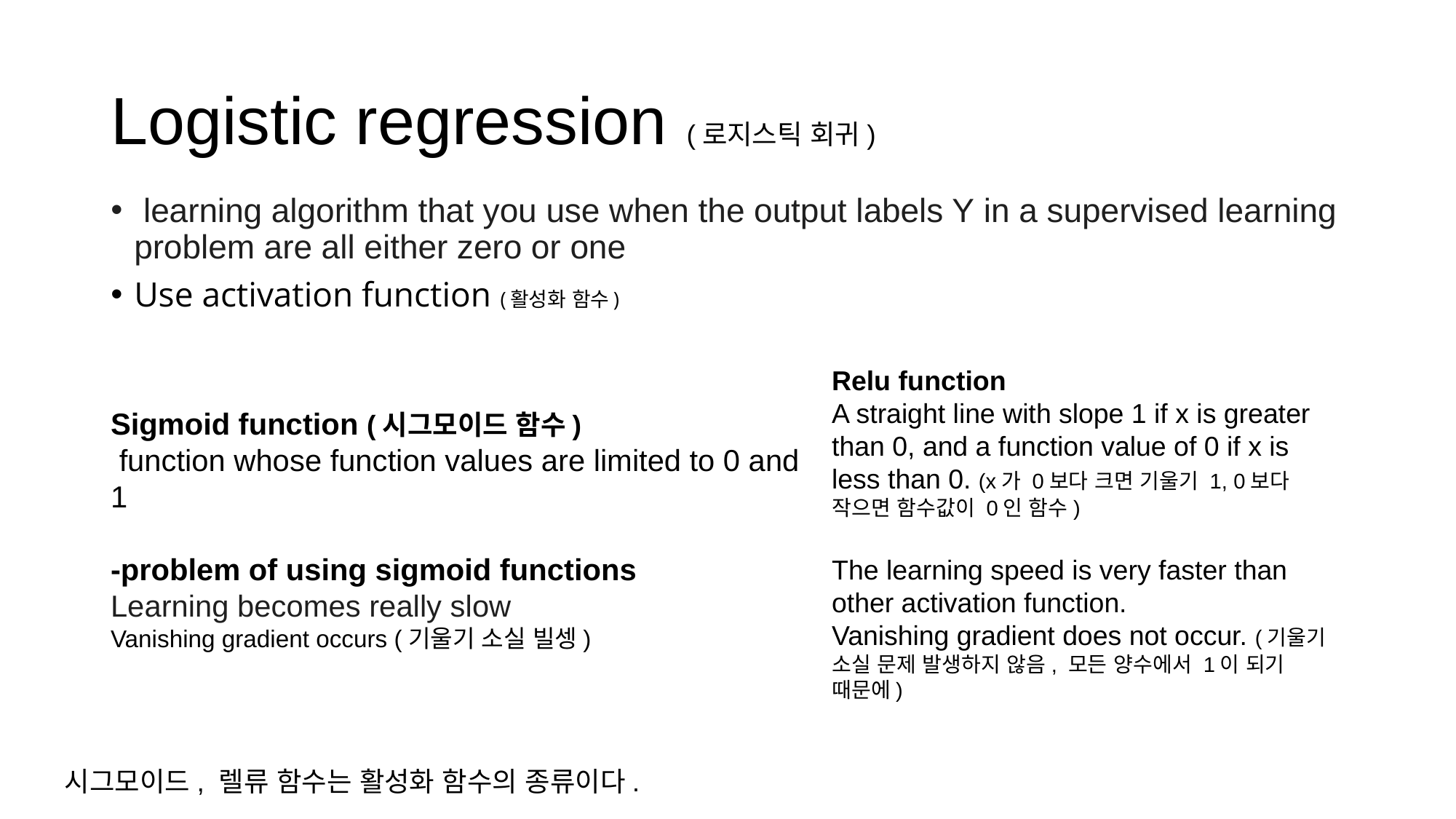

# Logistic regression (로지스틱 회귀)
 learning algorithm that you use when the output labels Y in a supervised learning problem are all either zero or one
Use activation function (활성화 함수)

Relu function
A straight line with slope 1 if x is greater than 0, and a function value of 0 if x is less than 0. (x가 0보다 크면 기울기 1, 0보다 작으면 함수값이 0인 함수)

The learning speed is very faster than other activation function.
Vanishing gradient does not occur. (기울기 소실 문제 발생하지 않음, 모든 양수에서 1이 되기 때문에)

Sigmoid function (시그모이드 함수)
 function whose function values are limited to 0 and 1

-problem of using sigmoid functions
Learning becomes really slow
Vanishing gradient occurs (기울기 소실 빌셍)
시그모이드, 렐류 함수는 활성화 함수의 종류이다.